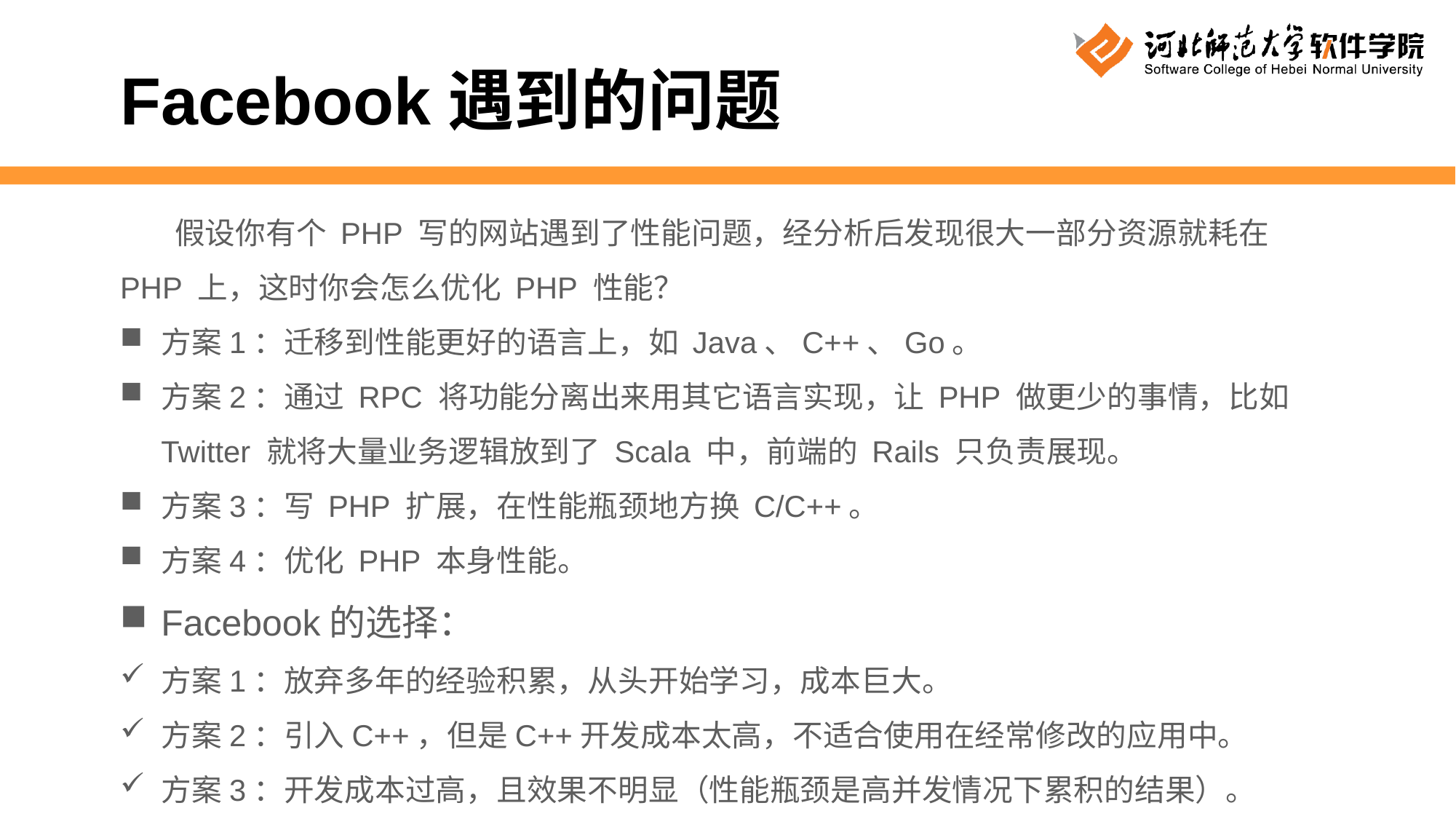

Facebook遇到的问题
假设你有个 PHP 写的网站遇到了性能问题，经分析后发现很大一部分资源就耗在 PHP 上，这时你会怎么优化 PHP 性能？
方案1：迁移到性能更好的语言上，如 Java、C++、Go。
方案2：通过 RPC 将功能分离出来用其它语言实现，让 PHP 做更少的事情，比如 Twitter 就将大量业务逻辑放到了 Scala 中，前端的 Rails 只负责展现。
方案3：写 PHP 扩展，在性能瓶颈地方换 C/C++。
方案4：优化 PHP 本身性能。
Facebook的选择：
方案1：放弃多年的经验积累，从头开始学习，成本巨大。
方案2：引入C++，但是C++开发成本太高，不适合使用在经常修改的应用中。
方案3：开发成本过高，且效果不明显（性能瓶颈是高并发情况下累积的结果）。